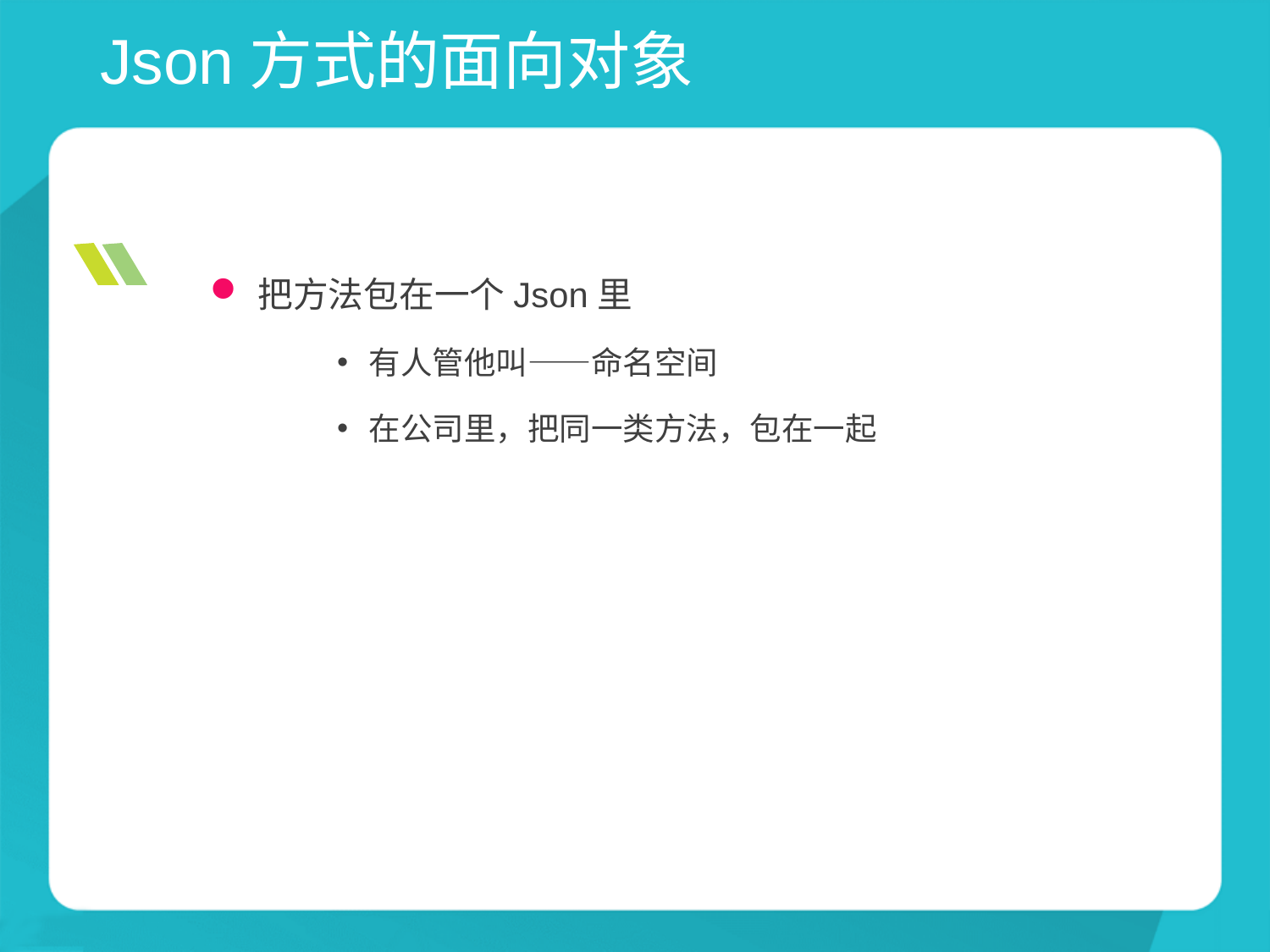

# Json方式的面向对象

把方法包在一个Json里
有人管他叫——命名空间
在公司里，把同一类方法，包在一起